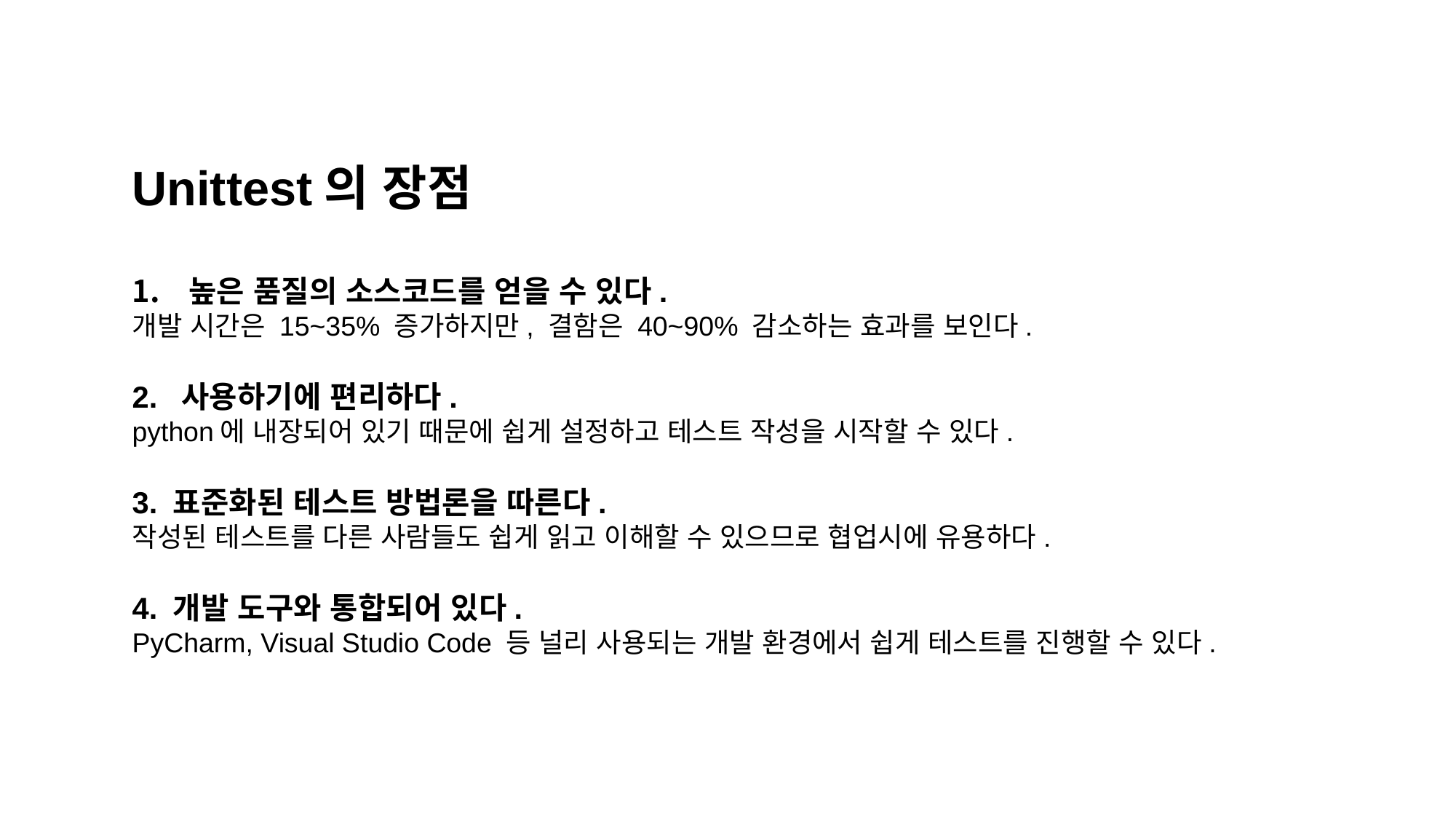

Unittest의 장점
 높은 품질의 소스코드를 얻을 수 있다.
개발 시간은 15~35% 증가하지만, 결함은 40~90% 감소하는 효과를 보인다.

2.  사용하기에 편리하다.
python에 내장되어 있기 때문에 쉽게 설정하고 테스트 작성을 시작할 수 있다.

3. 표준화된 테스트 방법론을 따른다.
작성된 테스트를 다른 사람들도 쉽게 읽고 이해할 수 있으므로 협업시에 유용하다.

4. 개발 도구와 통합되어 있다.
PyCharm, Visual Studio Code 등 널리 사용되는 개발 환경에서 쉽게 테스트를 진행할 수 있다.